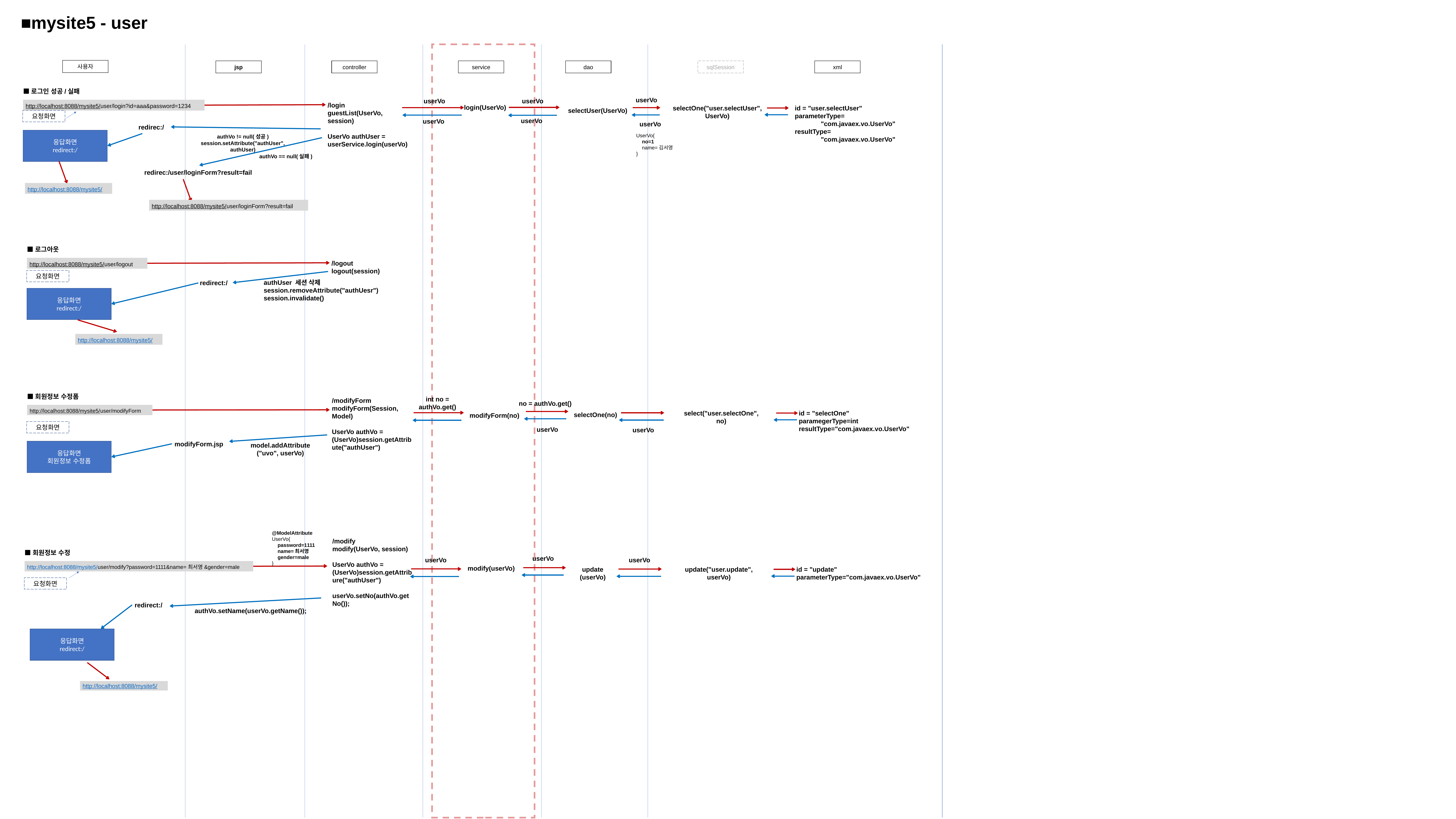

■mysite5 - user

사용자
jsp
controller
service
dao
sqlSession
xml
■로그인 성공/실패
userVo
userVo
userVo
/login
guestList(UserVo, session)

UserVo authUser = userService.login(userVo)
http://localhost:8088/mysite5/user/login?id=aaa&password=1234
login(UserVo)
selectOne("user.selectUser",
UserVo)
selectUser(UserVo)
요청화면
userVo
userVo
userVo
redirec:/
응답화면
redirect:/
UserVo{
    no=1
    name=김서영
}
authVo != null(성공)
session.setAttribute("authUser", authUser)
authVo == null(실패)
redirec:/user/loginForm?result=fail
http://localhost:8088/mysite5/
http://localhost:8088/mysite5/user/loginForm?result=fail
id = "user.selectUser"
parameterType=
	"com.javaex.vo.UserVo"
resultType=
	"com.javaex.vo.UserVo"
■로그아웃
/logout
logout(session)

http://localhost:8088/mysite5/user/logout
요청화면
authUser 세션 삭제
session.removeAttribute("authUesr")
session.invalidate()
redirect:/
응답화면
redirect:/
http://localhost:8088/mysite5/
■회원정보 수정폼
/modifyForm
modifyForm(Session, Model)

UserVo authVo = (UserVo)session.getAttribute("authUser")

http://localhost:8088/mysite5/user/modifyForm
id = "selectOne"
paramegerType=int
resultType="com.javaex.vo.UserVo"
select("user.selectOne",
no)
selectOne(no)
modifyForm(no)
요청화면
modifyForm.jsp
응답화면
회원정보 수정폼
int no = authVo.get()
no = authVo.get()
userVo
userVo
model.addAttribute
("uvo", userVo)
@ModelAttribute
UserVo{
    password=1111
    name=최서영
    gender=male
}
/modify
modify(UserVo, session)

UserVo authVo = (UserVo)session.getAttribure("authUser")

userVo.setNo(authVo.getNo());

■회원정보 수정
http://localhost:8088/mysite5/user/modify?password=1111&name=최서영&gender=male
modify(userVo)
update("user.update",
userVo)
id = "update"
parameterType="com.javaex.vo.UserVo"
update
(userVo)
요청화면
redirect:/
authVo.setName(userVo.getName());
응답화면
redirect:/
http://localhost:8088/mysite5/
userVo
userVo
userVo
deleteForm.jsp